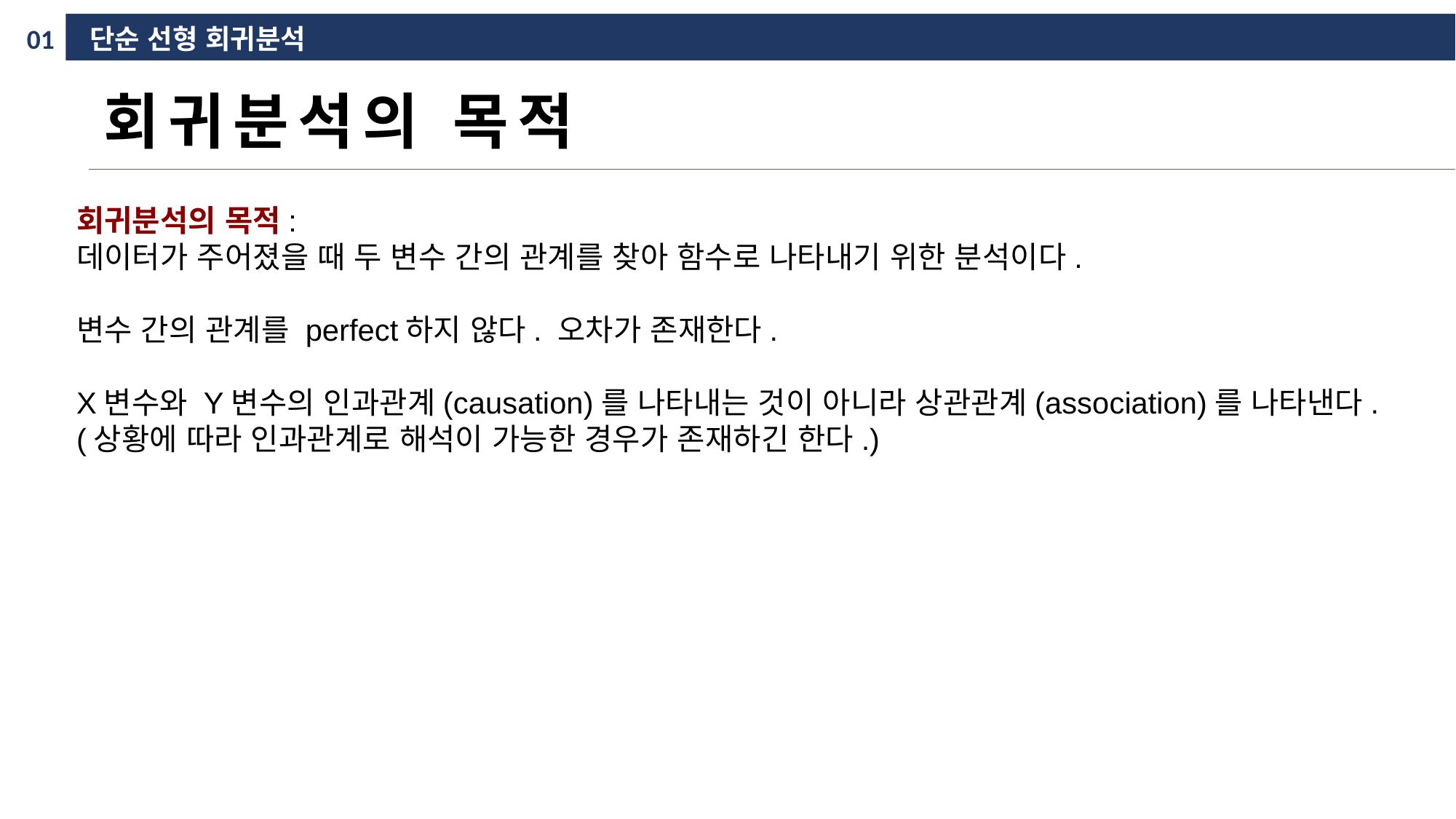

01
단순 선형 회귀분석
회귀분석의 목적
회귀분석의 목적:
데이터가 주어졌을 때 두 변수 간의 관계를 찾아 함수로 나타내기 위한 분석이다.

변수 간의 관계를 perfect하지 않다. 오차가 존재한다.

X변수와 Y변수의 인과관계(causation)를 나타내는 것이 아니라 상관관계(association)를 나타낸다.
(상황에 따라 인과관계로 해석이 가능한 경우가 존재하긴 한다.)